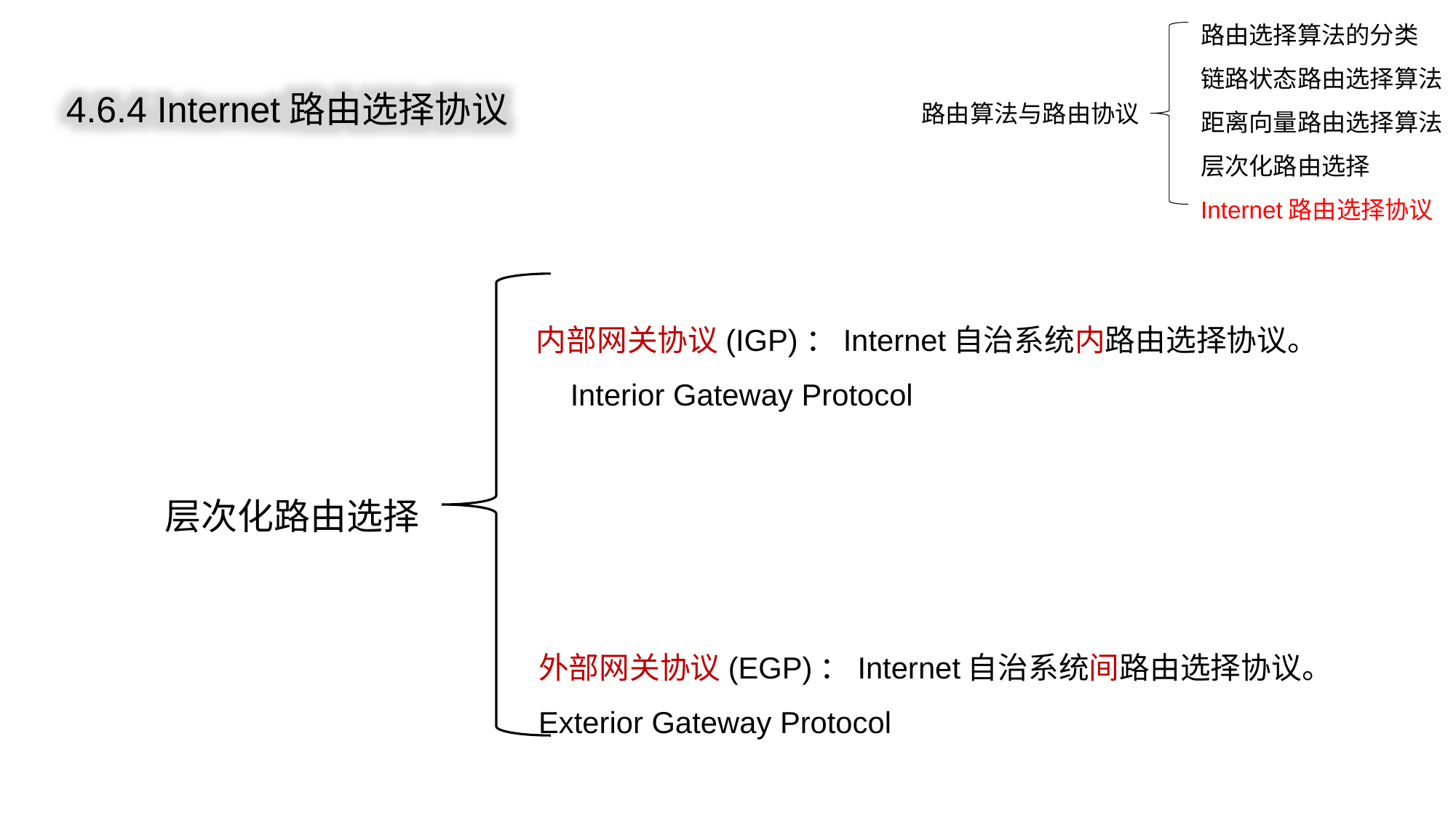

路由选择算法的分类
链路状态路由选择算法
距离向量路由选择算法
层次化路由选择
Internet路由选择协议

4.6.4 Internet路由选择协议
路由算法与路由协议

内部网关协议(IGP)：Internet自治系统内路由选择协议。       Interior Gateway Protocol
层次化路由选择
外部网关协议(EGP)：Internet自治系统间路由选择协议。
Exterior Gateway Protocol